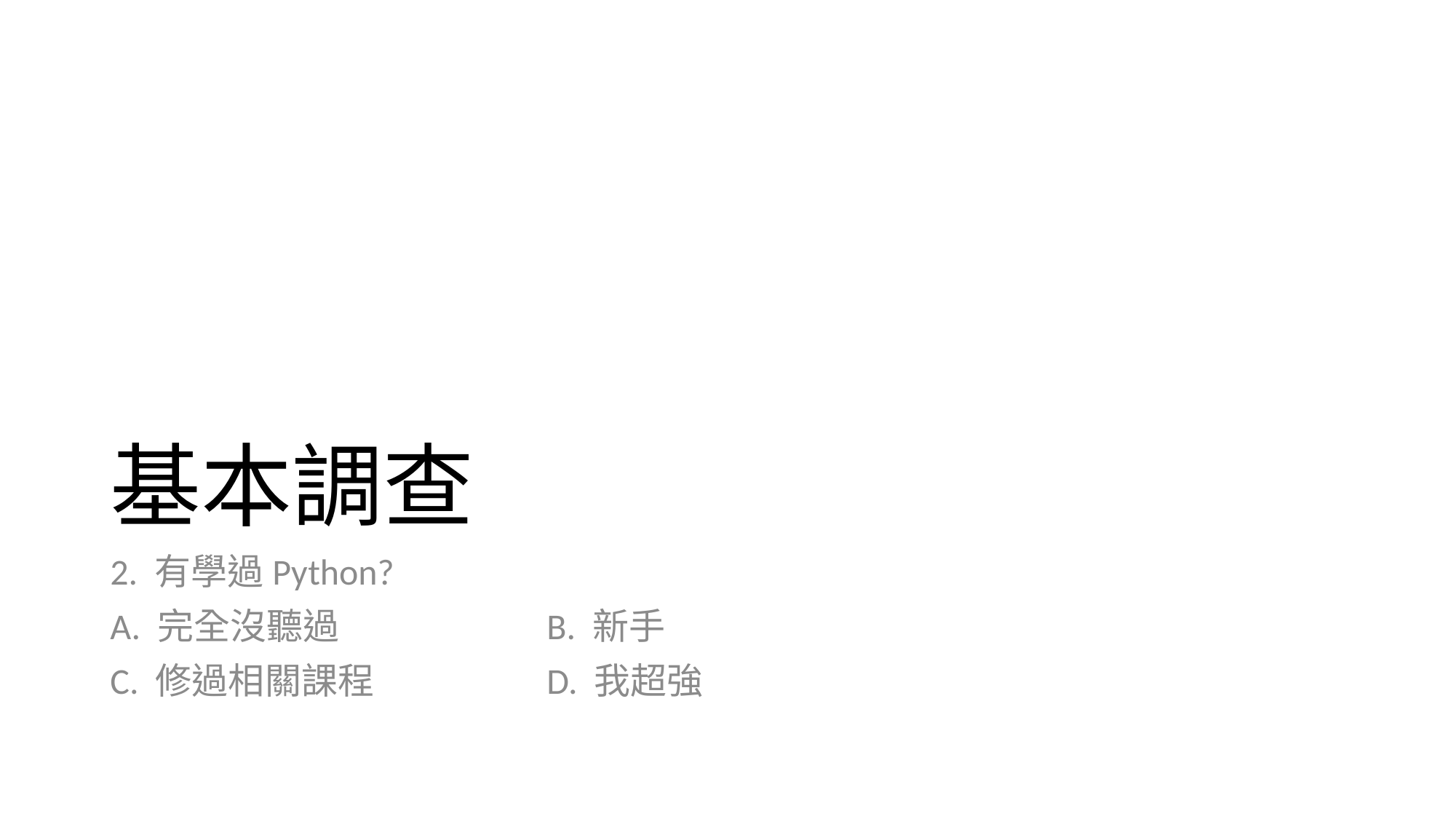

# 基本調查
2. 有學過Python?
A. 完全沒聽過		B. 新手
C. 修過相關課程		D. 我超強